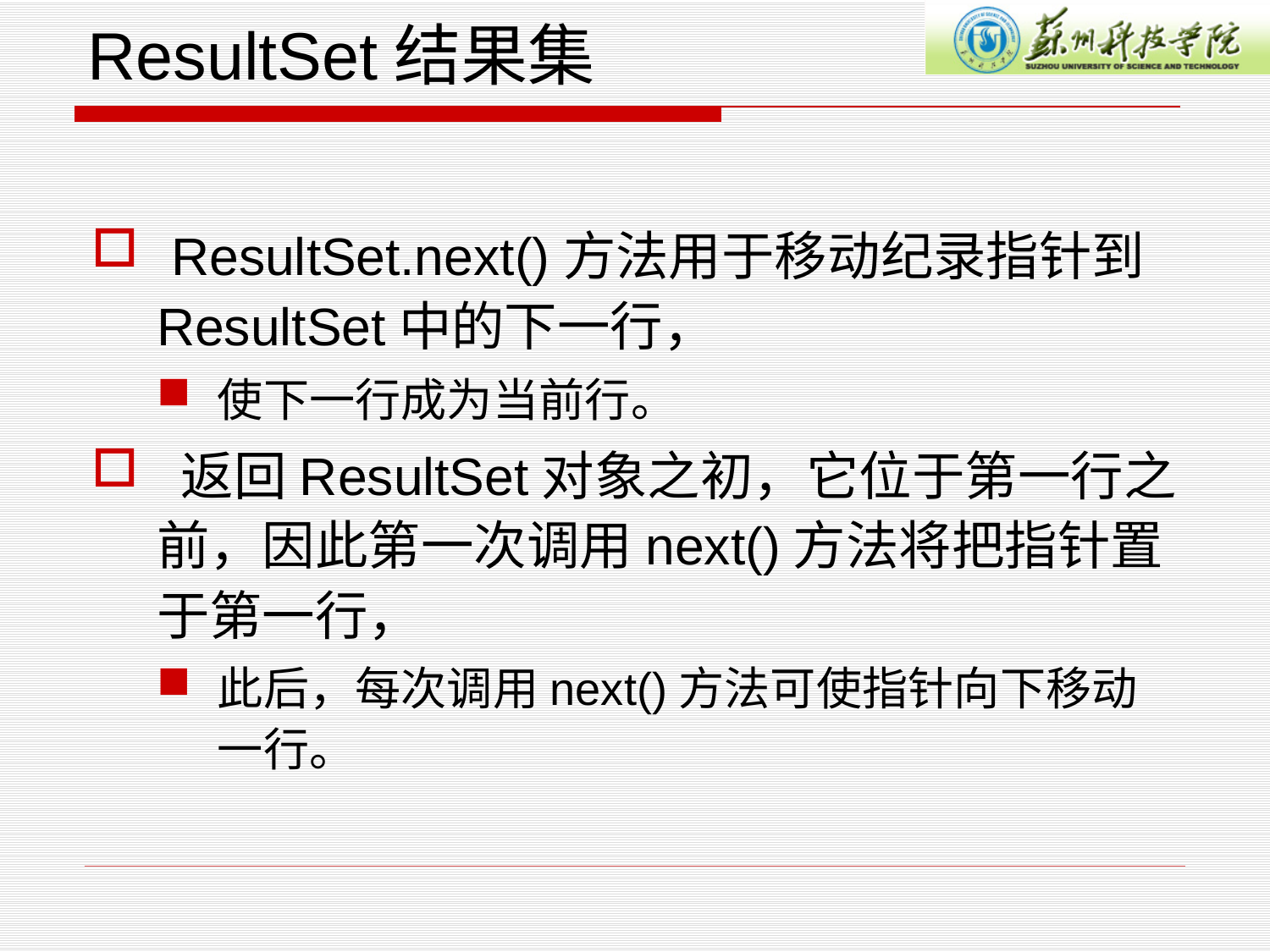

# ResultSet结果集

 ResultSet.next()方法用于移动纪录指针到ResultSet中的下一行，
使下一行成为当前行。
 返回ResultSet对象之初，它位于第一行之前，因此第一次调用next()方法将把指针置于第一行，
此后，每次调用next()方法可使指针向下移动一行。